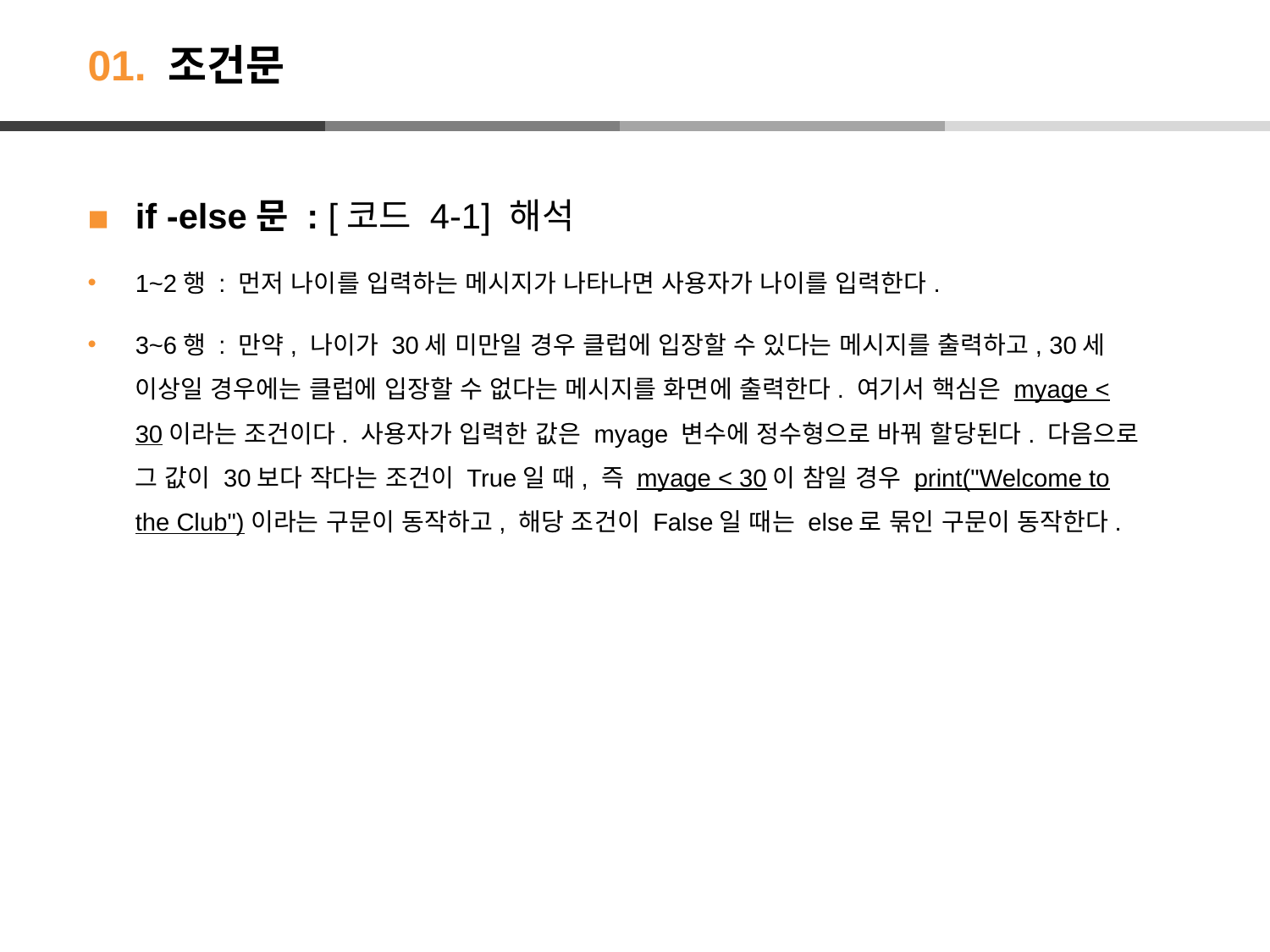

# 01. 조건문
if -else문 : [코드 4-1] 해석
1~2행 : 먼저 나이를 입력하는 메시지가 나타나면 사용자가 나이를 입력한다.
3~6행 : 만약, 나이가 30세 미만일 경우 클럽에 입장할 수 있다는 메시지를 출력하고, 30세 이상일 경우에는 클럽에 입장할 수 없다는 메시지를 화면에 출력한다. 여기서 핵심은 myage < 30이라는 조건이다. 사용자가 입력한 값은 myage 변수에 정수형으로 바꿔 할당된다. 다음으로 그 값이 30보다 작다는 조건이 True일 때, 즉 myage < 30이 참일 경우 print("Welcome to the Club")이라는 구문이 동작하고, 해당 조건이 False일 때는 else로 묶인 구문이 동작한다.